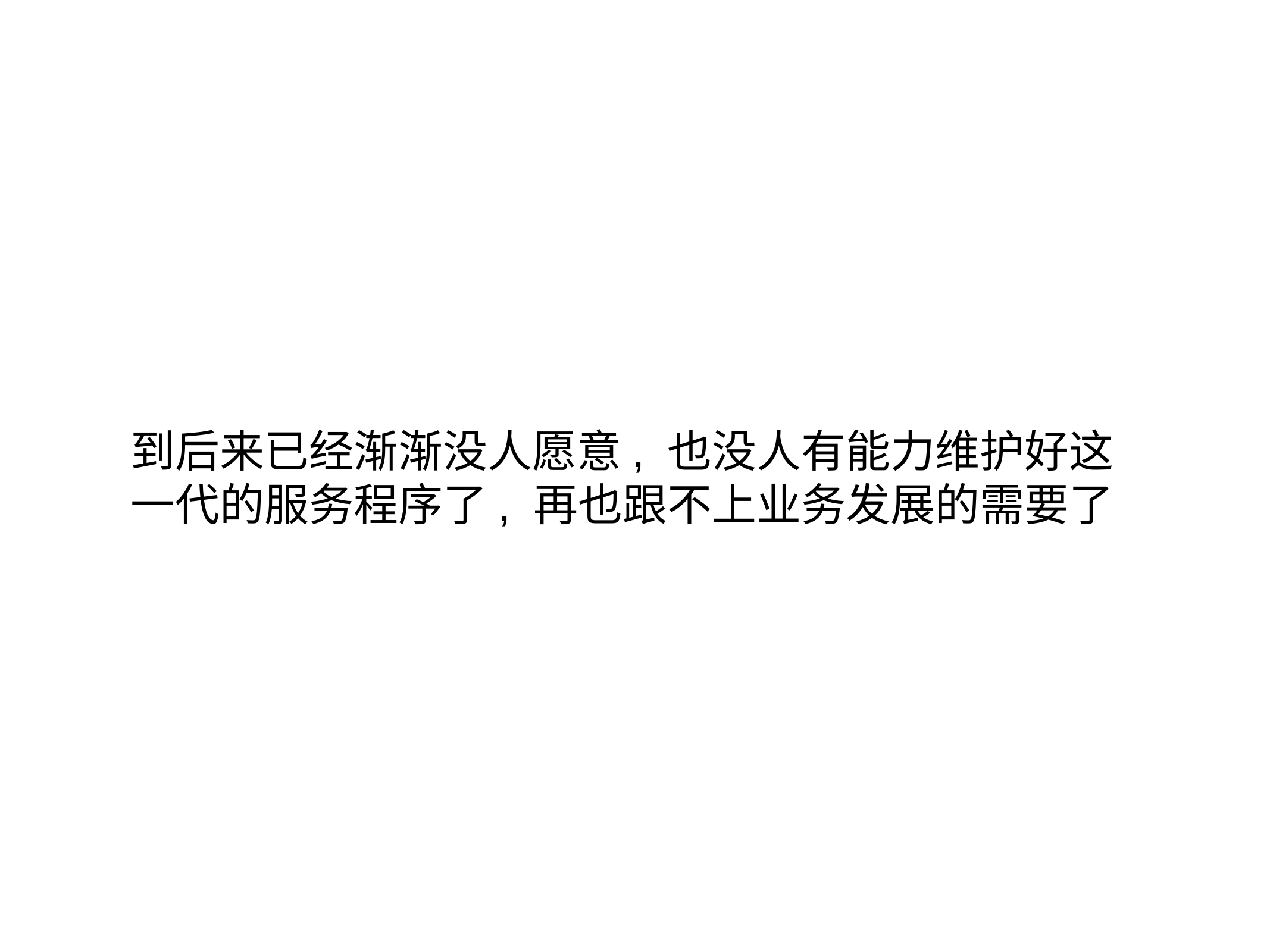

到后来已经渐渐没人愿意, 也没人有能力维护好这一代的服务程序了, 再也跟不上业务发展的需要了